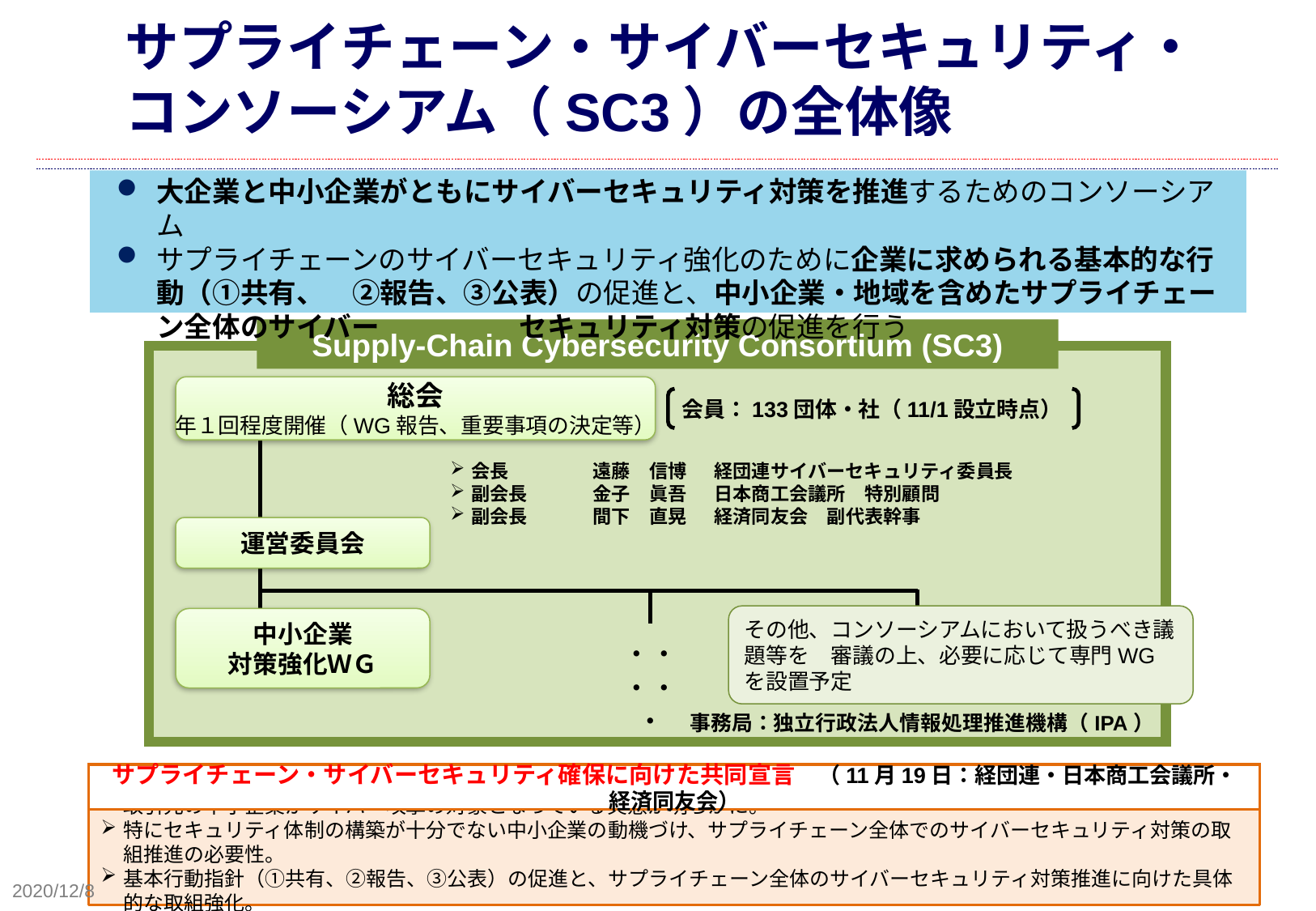

# サプライチェーン・サイバーセキュリティ・ コンソーシアム（SC3）の全体像
大企業と中小企業がともにサイバーセキュリティ対策を推進するためのコンソーシアム
サプライチェーンのサイバーセキュリティ強化のために企業に求められる基本的な行動（①共有、　②報告、③公表）の促進と、中小企業・地域を含めたサプライチェーン全体のサイバー　　　　　セキュリティ対策の促進を行う
Supply-Chain Cybersecurity Consortium (SC3)

総会
年１回程度開催（WG報告、重要事項の決定等）
会員：133団体・社（11/1設立時点）
会長	遠藤　信博	経団連サイバーセキュリティ委員長
副会長	金子　眞吾	日本商工会議所　特別顧問
副会長	間下　直晃	経済同友会　副代表幹事
運営委員会
その他、コンソーシアムにおいて扱うべき議題等を　審議の上、必要に応じて専門WGを設置予定
中小企業
対策強化ＷＧ
・・・・・
事務局：独立行政法人情報処理推進機構（IPA）
サプライチェーン・サイバーセキュリティ確保に向けた共同宣言　（11月19日：経団連・日本商工会議所・経済同友会）
取引先の中小企業がサイバー攻撃の対象となっている実態が明らかに。
特にセキュリティ体制の構築が十分でない中小企業の動機づけ、サプライチェーン全体でのサイバーセキュリティ対策の取組推進の必要性。
基本行動指針（①共有、②報告、③公表）の促進と、サプライチェーン全体のサイバーセキュリティ対策推進に向けた具体的な取組強化。
27
独立行政法人情報処理推進機構
2020/12/8